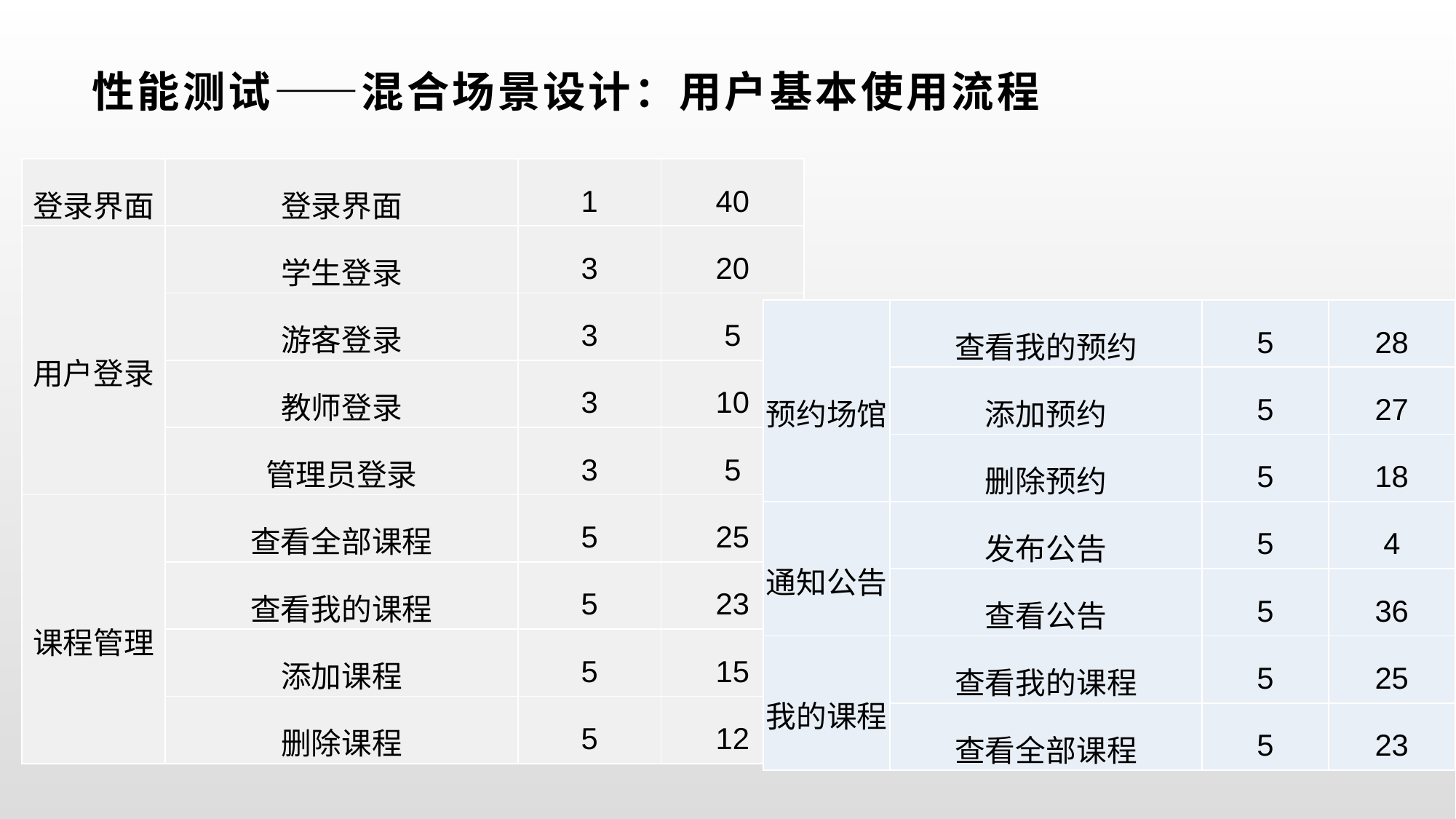

# 性能测试——混合场景设计：用户基本使用流程
| 登录界面 | 登录界面 | 1 | 40 |
| --- | --- | --- | --- |
| 用户登录 | 学生登录 | 3 | 20 |
|  | 游客登录 | 3 | 5 |
|  | 教师登录 | 3 | 10 |
|  | 管理员登录 | 3 | 5 |
| 课程管理 | 查看全部课程 | 5 | 25 |
|  | 查看我的课程 | 5 | 23 |
|  | 添加课程 | 5 | 15 |
|  | 删除课程 | 5 | 12 |
| 预约场馆 | 查看我的预约 | 5 | 28 |
| --- | --- | --- | --- |
|  | 添加预约 | 5 | 27 |
|  | 删除预约 | 5 | 18 |
| 通知公告 | 发布公告 | 5 | 4 |
|  | 查看公告 | 5 | 36 |
| 我的课程 | 查看我的课程 | 5 | 25 |
|  | 查看全部课程 | 5 | 23 |